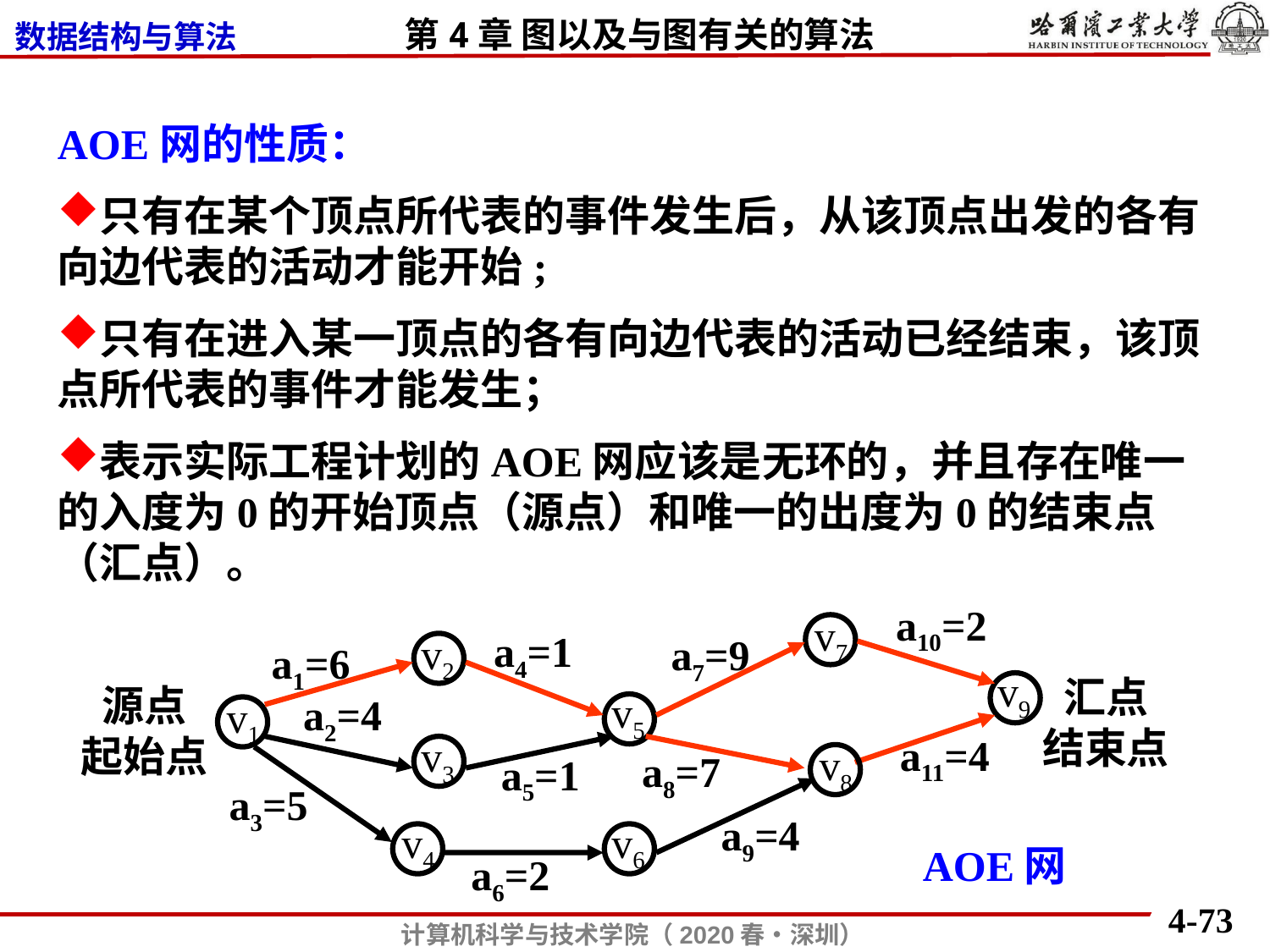

AOE网的性质：
只有在某个顶点所代表的事件发生后，从该顶点出发的各有向边代表的活动才能开始;
只有在进入某一顶点的各有向边代表的活动已经结束，该顶点所代表的事件才能发生；
表示实际工程计划的AOE网应该是无环的，并且存在唯一的入度为0的开始顶点（源点）和唯一的出度为0的结束点（汇点）。
a10=2
v7

a4=1
v2
a7=9
a1=6

v9

汇点
结束点
源点
起始点

v5
a2=4
v1

a11=4
v3
v8

a8=7
a5=1

a3=5

a9=4
v4
v6

AOE网
a6=2